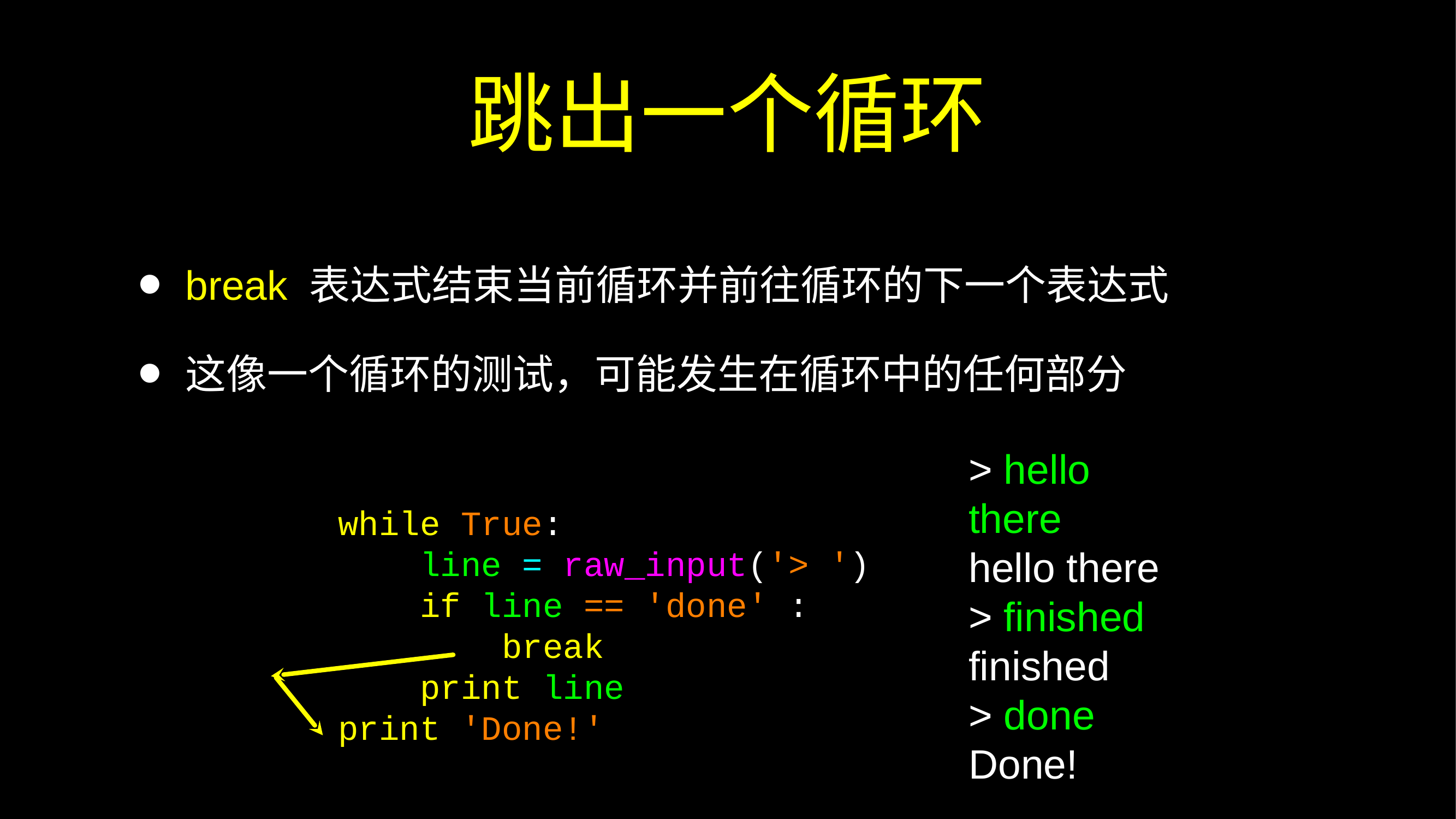

# 跳出一个循环
break 表达式结束当前循环并前往循环的下一个表达式
这像一个循环的测试，可能发生在循环中的任何部分
> hello there
hello there
> finished
finished
> done
Done!
while True:
    line = raw_input('> ')
    if line == 'done' :
        break
    print line
print 'Done!'